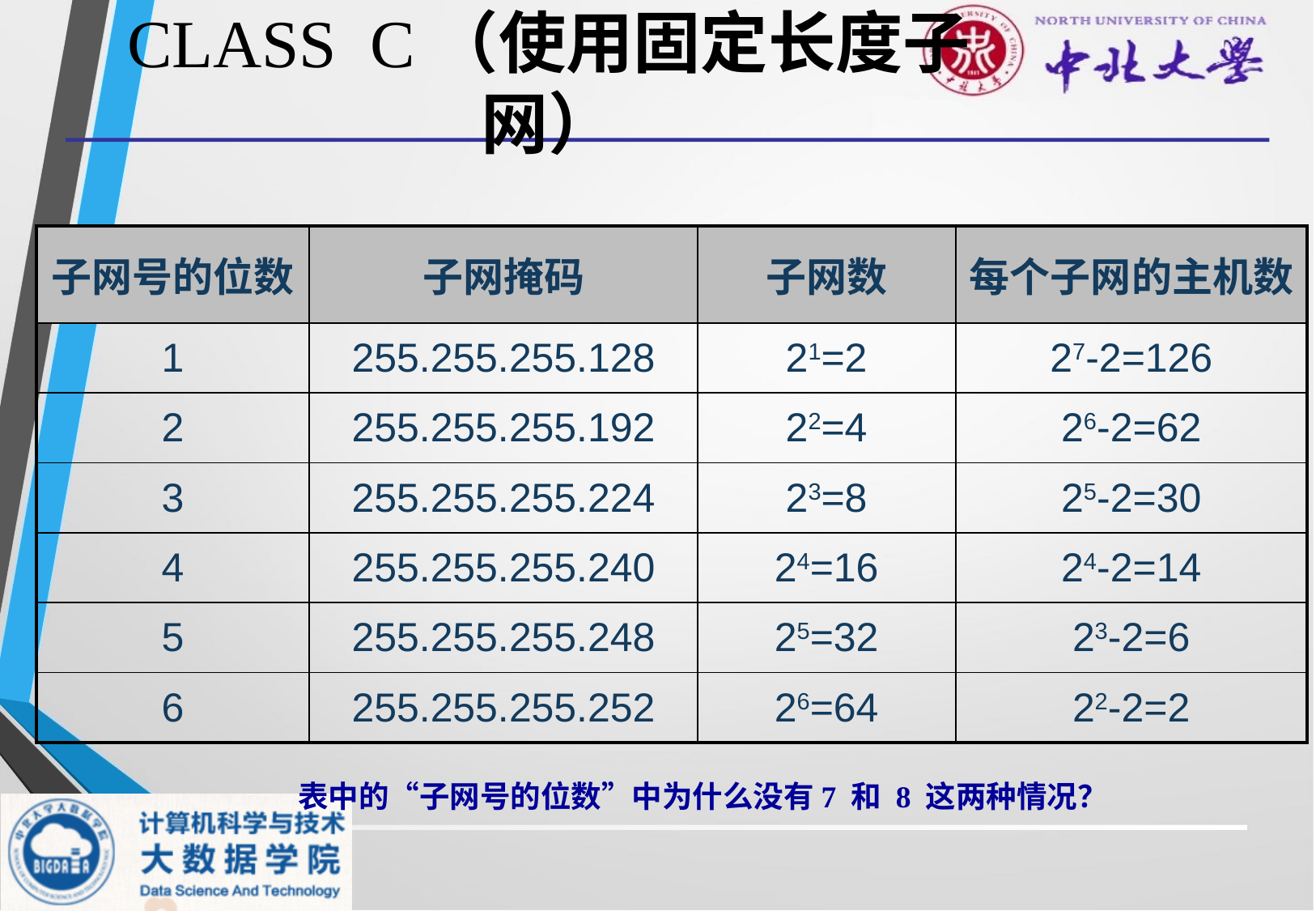

# CLASS  C（使用固定长度子网）
| 子网号的位数 | 子网掩码 | 子网数 | 每个子网的主机数 |
| --- | --- | --- | --- |
| 1 | 255.255.255.128 | 21=2 | 27-2=126 |
| 2 | 255.255.255.192 | 22=4 | 26-2=62 |
| 3 | 255.255.255.224 | 23=8 | 25-2=30 |
| 4 | 255.255.255.240 | 24=16 | 24-2=14 |
| 5 | 255.255.255.248 | 25=32 | 23-2=6 |
| 6 | 255.255.255.252 | 26=64 | 22-2=2 |
表中的“子网号的位数”中为什么没有7 和 8 这两种情况？
20